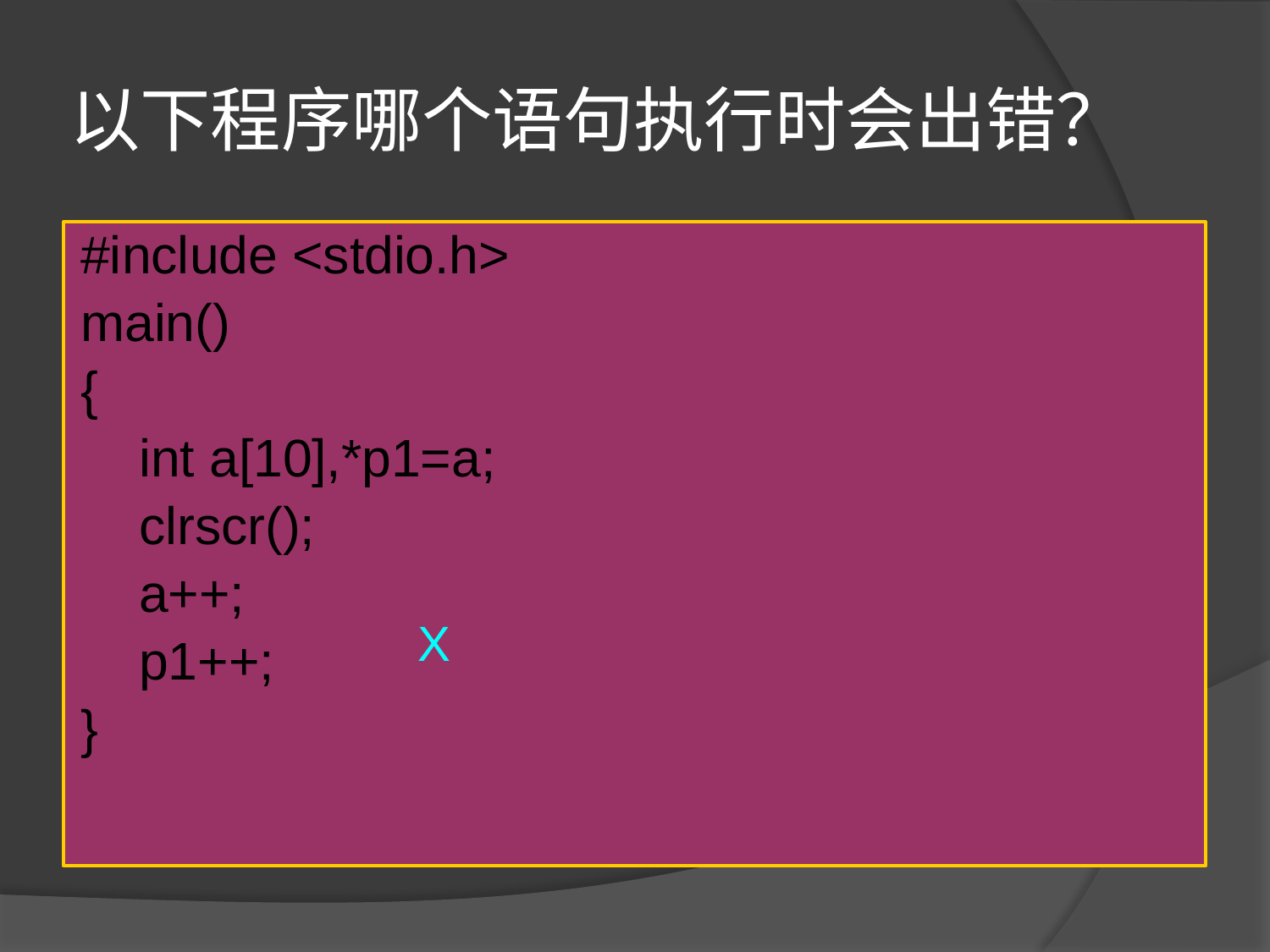

# 以下程序哪个语句执行时会出错？
#include <stdio.h>
main()
{
    int a[10],*p1=a;
    clrscr();
    a++;
    p1++;
}
X